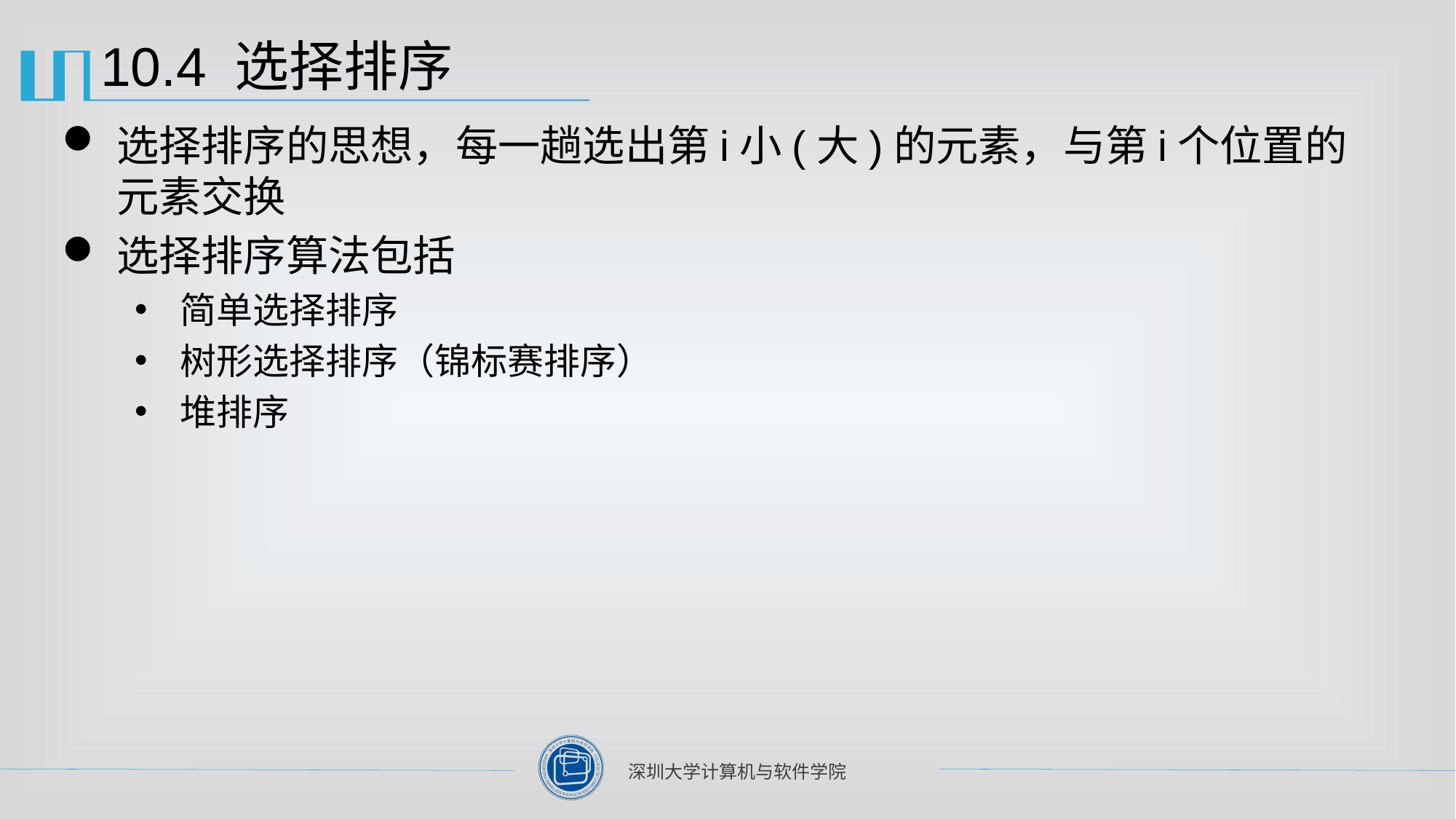

# 10.4 选择排序
选择排序的思想，每一趟选出第i小(大)的元素，与第i个位置的元素交换
选择排序算法包括
简单选择排序
树形选择排序（锦标赛排序）
堆排序
49